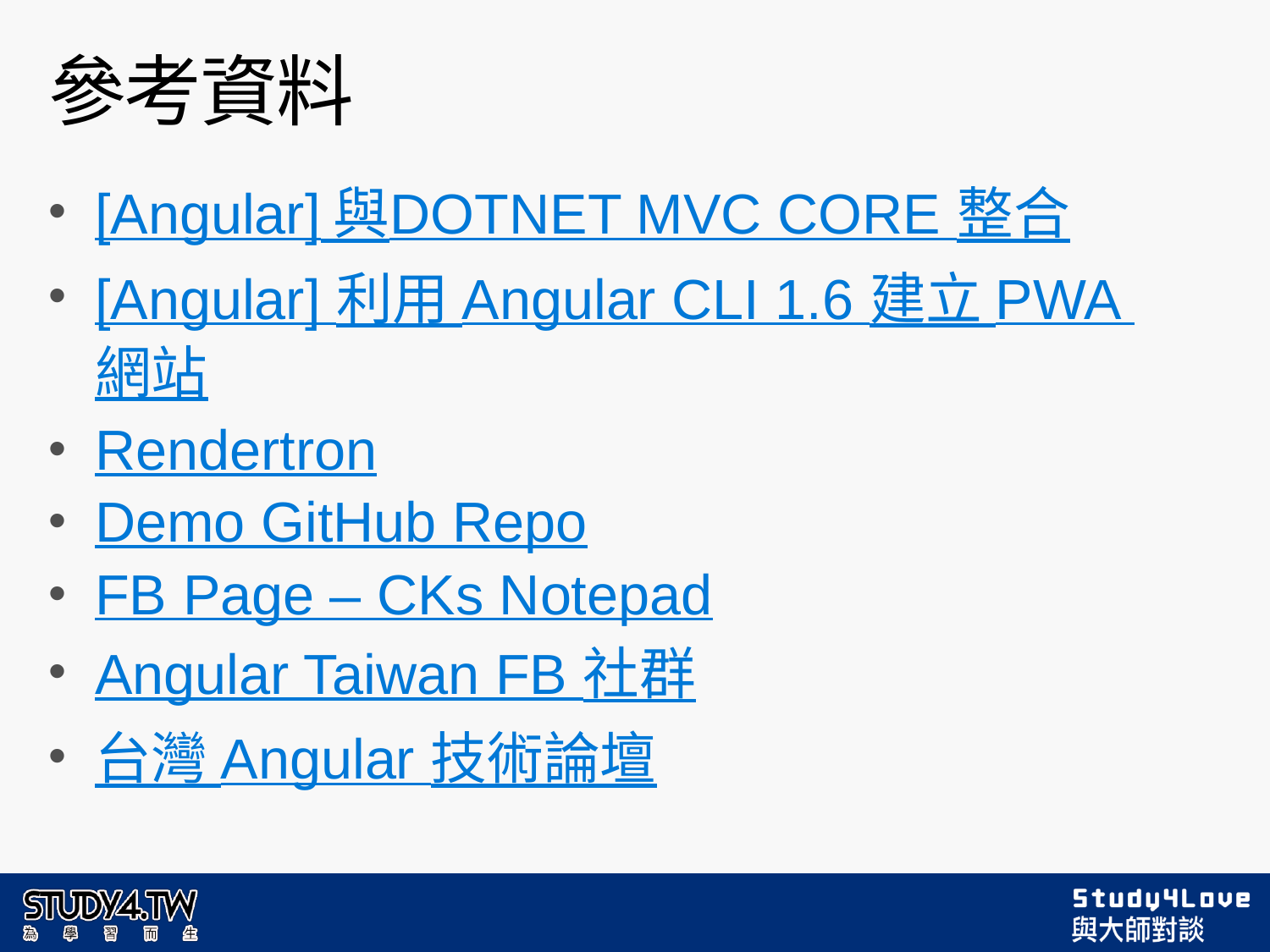

# 參考資料
[Angular] 與DOTNET MVC CORE 整合
[Angular] 利用 Angular CLI 1.6 建立 PWA 網站
Rendertron
Demo GitHub Repo
FB Page – CKs Notepad
Angular Taiwan FB 社群
台灣 Angular 技術論壇